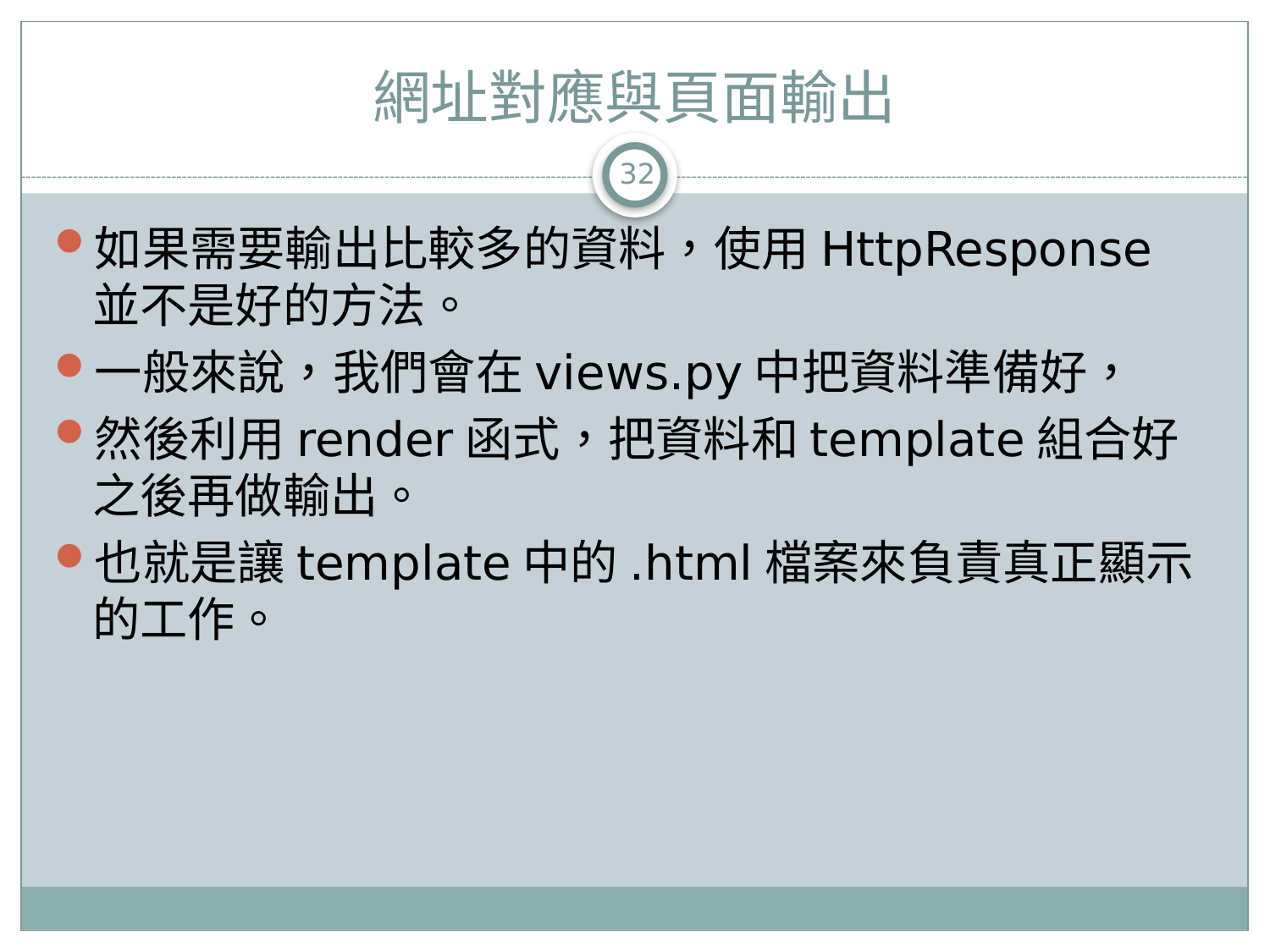

# 網址對應與頁面輸出
32
如果需要輸出比較多的資料，使用HttpResponse並不是好的方法。
一般來說，我們會在views.py中把資料準備好，
然後利用render函式，把資料和template組合好之後再做輸出。
也就是讓template中的.html檔案來負責真正顯示的工作。